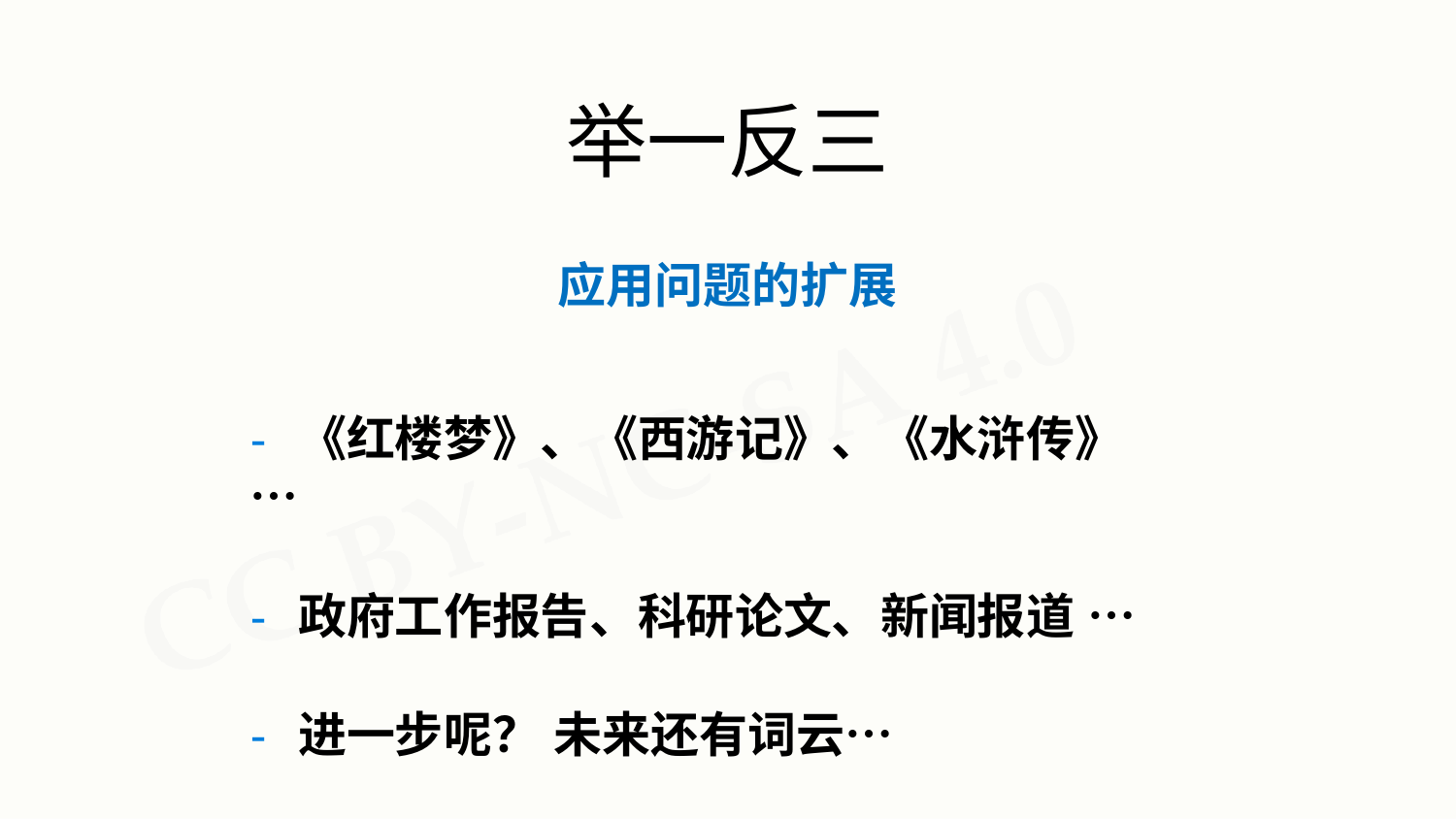

# 举一反三
应用问题的扩展

- 《红楼梦》、《西游记》、《水浒传》…

- 政府工作报告、科研论文、新闻报道 …

- 进一步呢？ 未来还有词云…